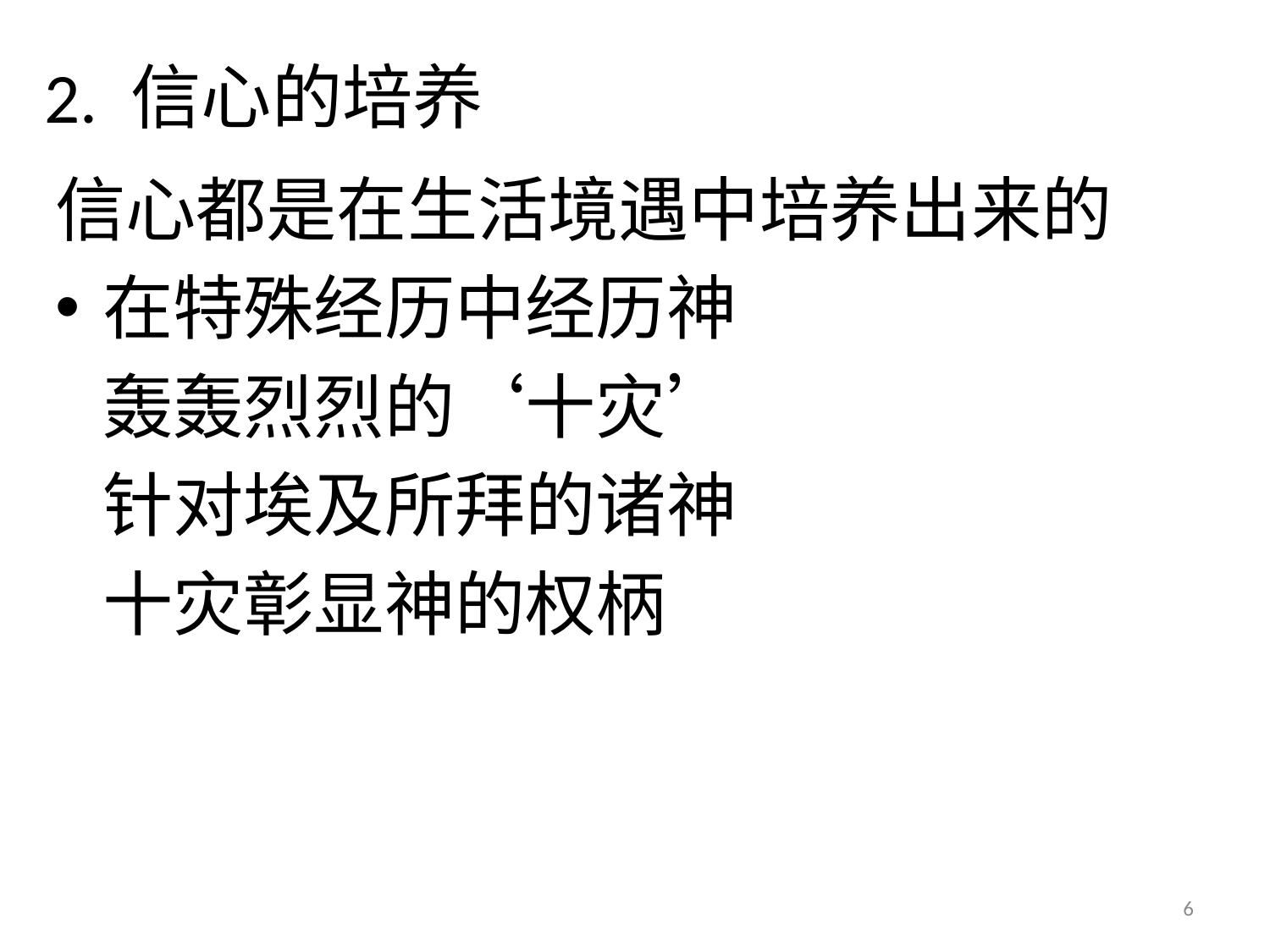

# 2. 信心的培养
信心都是在生活境遇中培养出来的
在特殊经历中经历神
	轰轰烈烈的‘十灾’
	针对埃及所拜的诸神
	十灾彰显神的权柄
6